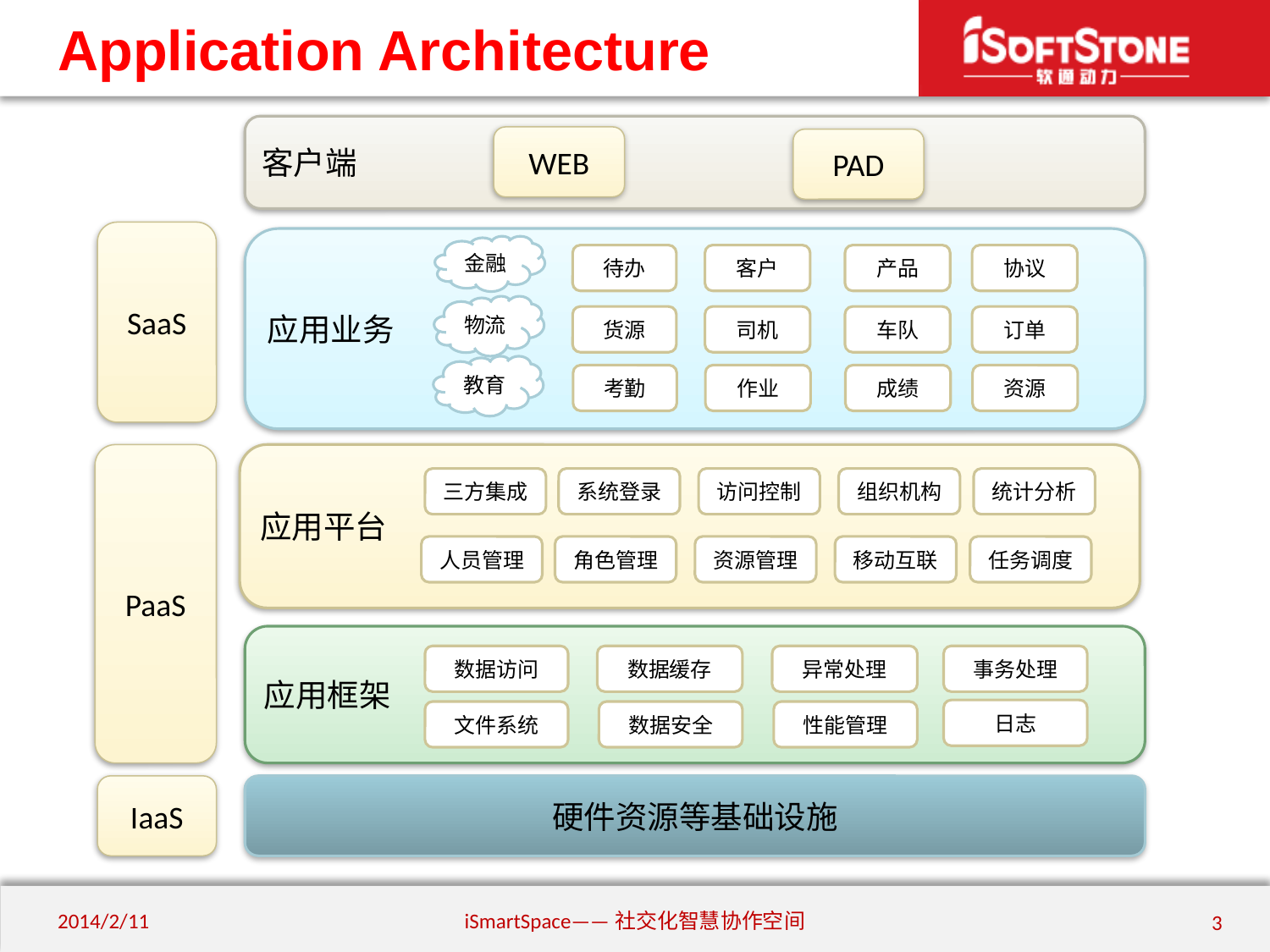

# Application Architecture
客户端
WEB
PAD
SaaS
应用业务
金融
客户
产品
协议
待办
物流
司机
车队
订单
货源
教育
作业
成绩
资源
考勤
PaaS
应用平台
组织机构
统计分析
系统登录
访问控制
三方集成
移动互联
任务调度
角色管理
资源管理
人员管理
应用框架
数据缓存
异常处理
事务处理
数据访问
日志
数据安全
性能管理
文件系统
IaaS
硬件资源等基础设施
2014/2/11
iSmartSpace——社交化智慧协作空间
3